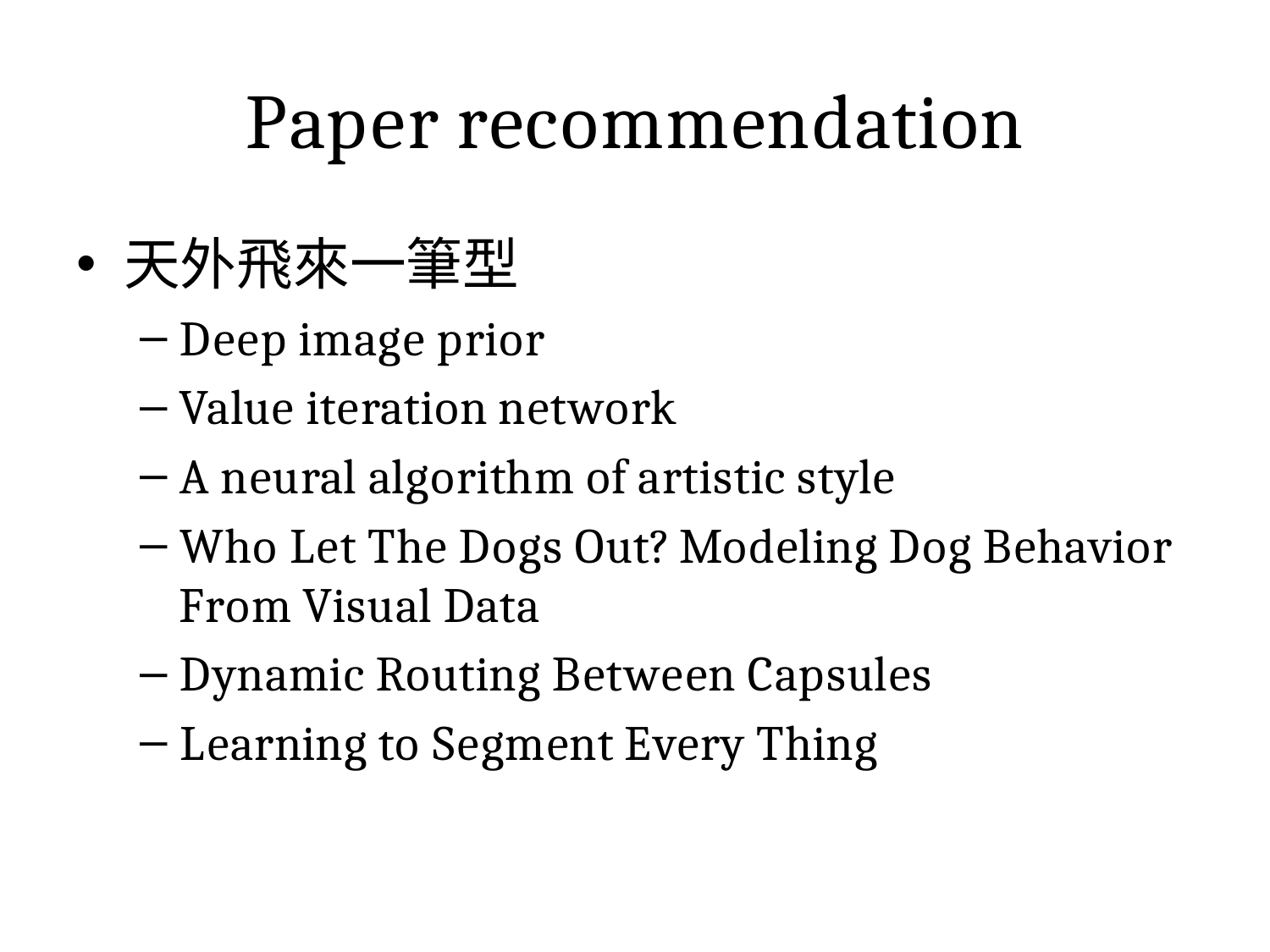

# Paper recommendation
天外飛來一筆型
Deep image prior
Value iteration network
A neural algorithm of artistic style
Who Let The Dogs Out? Modeling Dog Behavior From Visual Data
Dynamic Routing Between Capsules
Learning to Segment Every Thing